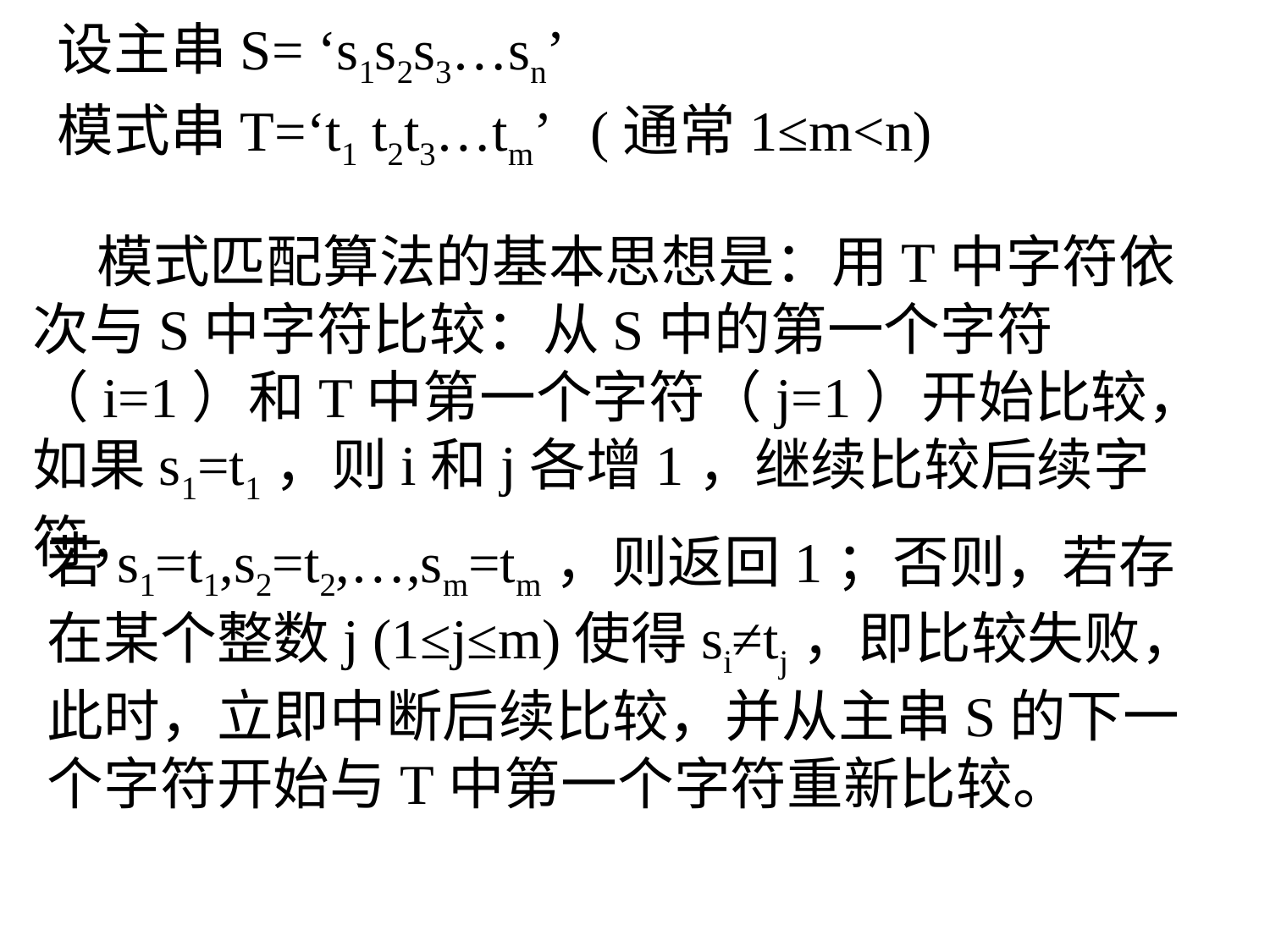

设主串S= ‘s1s2s3…sn’
模式串T=‘t1 t2t3…tm’   (通常1≤m<n)
    模式匹配算法的基本思想是：用T中字符依次与S中字符比较：从S中的第一个字符（i=1）和T中第一个字符（j=1）开始比较，如果s1=t1，则i和j各增1，继续比较后续字符，
若s1=t1,s2=t2,…,sm=tm，则返回1；否则，若存在某个整数j (1≤j≤m)使得si≠tj，即比较失败，此时，立即中断后续比较，并从主串S的下一个字符开始与T中第一个字符重新比较。